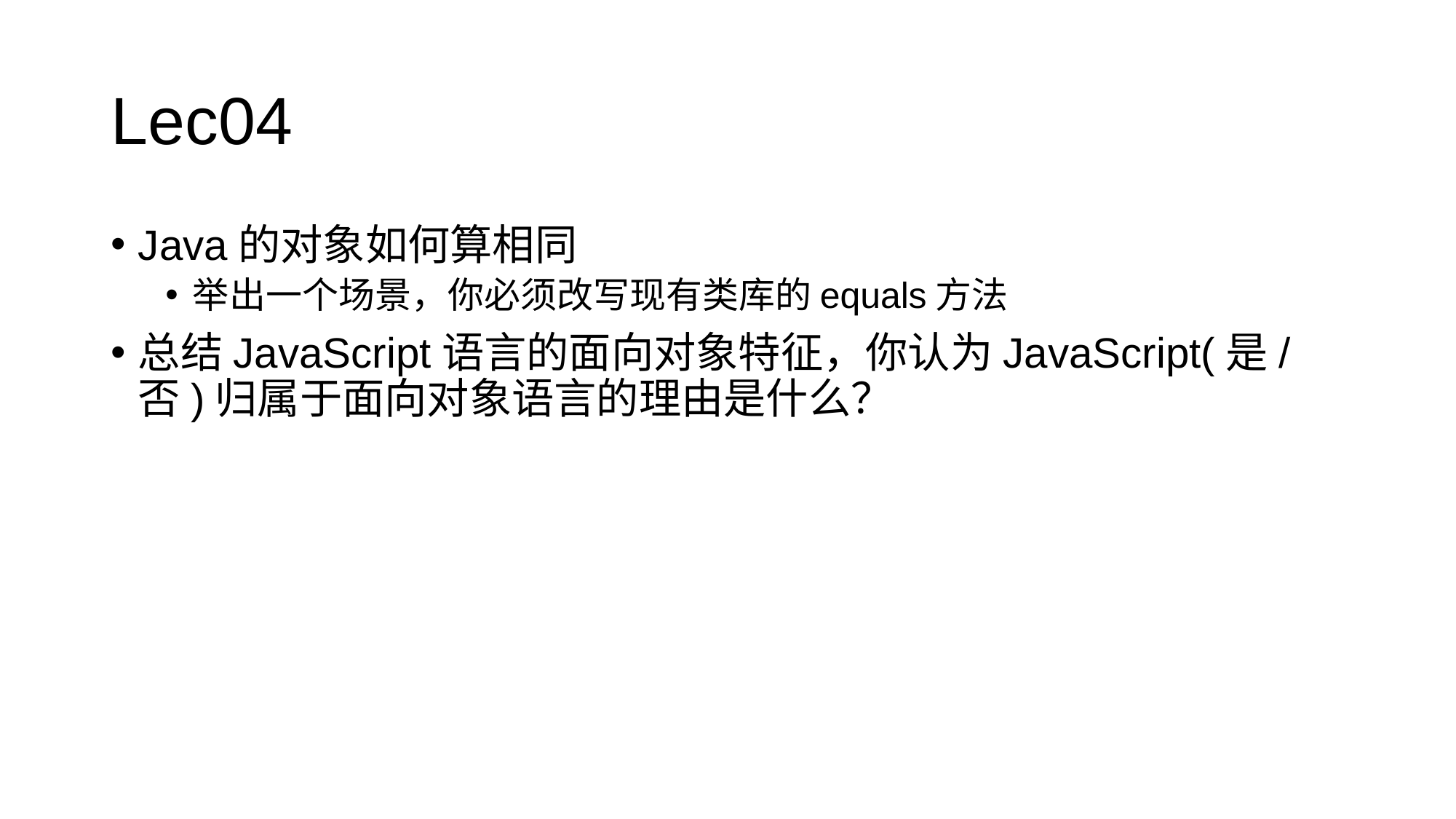

# Lec04
Java的对象如何算相同
举出一个场景，你必须改写现有类库的equals方法
总结JavaScript语言的面向对象特征，你认为JavaScript(是/否)归属于面向对象语言的理由是什么？